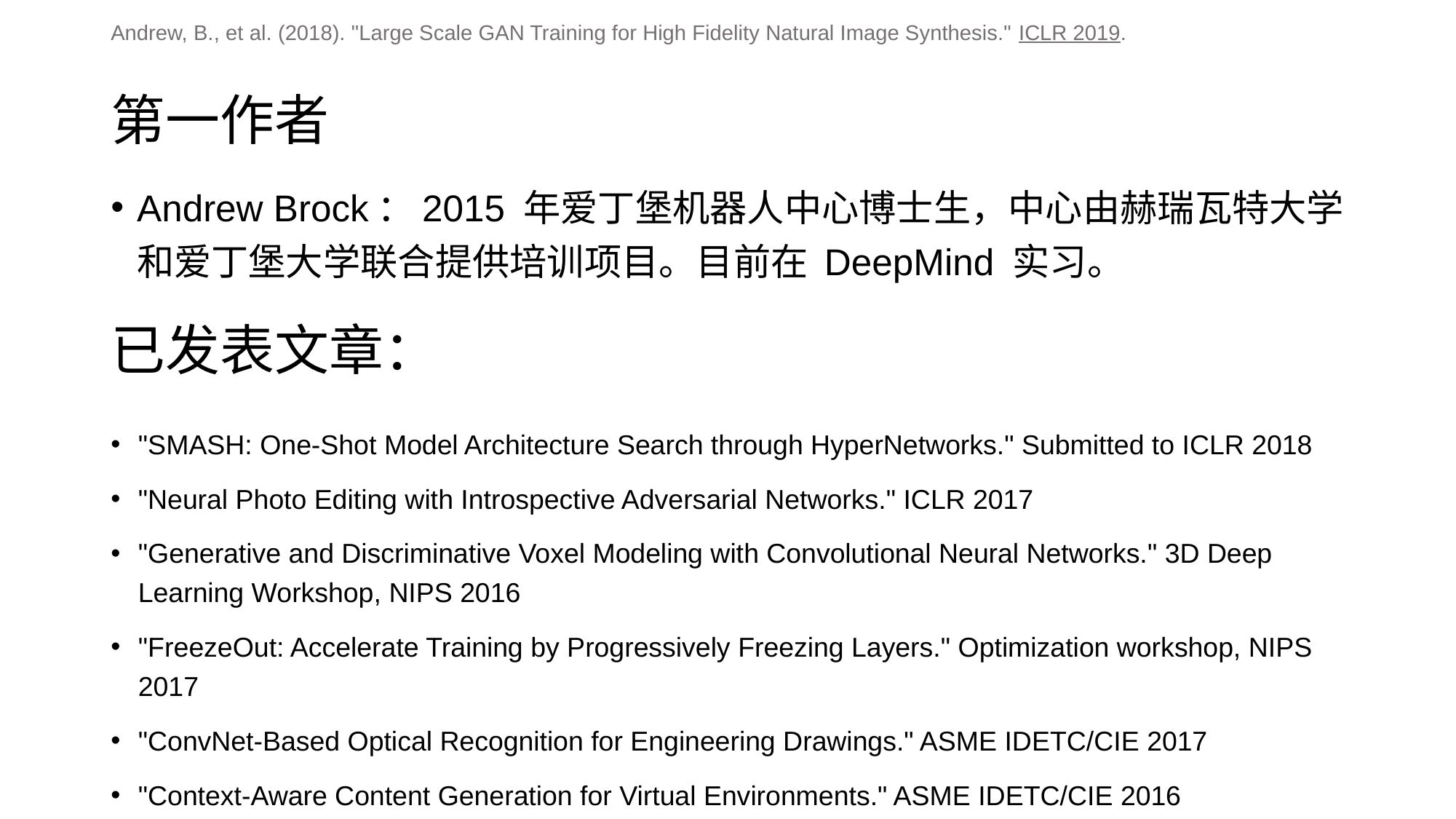

Andrew, B., et al. (2018). "Large Scale GAN Training for High Fidelity Natural Image Synthesis." ICLR 2019.
# 第一作者
Andrew Brock：2015 年爱丁堡机器人中心博士生，中心由赫瑞瓦特大学和爱丁堡大学联合提供培训项目。目前在 DeepMind 实习。
已发表文章：
"SMASH: One-Shot Model Architecture Search through HyperNetworks." Submitted to ICLR 2018
"Neural Photo Editing with Introspective Adversarial Networks." ICLR 2017
"Generative and Discriminative Voxel Modeling with Convolutional Neural Networks." 3D Deep Learning Workshop, NIPS 2016
"FreezeOut: Accelerate Training by Progressively Freezing Layers." Optimization workshop, NIPS 2017
"ConvNet-Based Optical Recognition for Engineering Drawings." ASME IDETC/CIE 2017
"Context-Aware Content Generation for Virtual Environments." ASME IDETC/CIE 2016